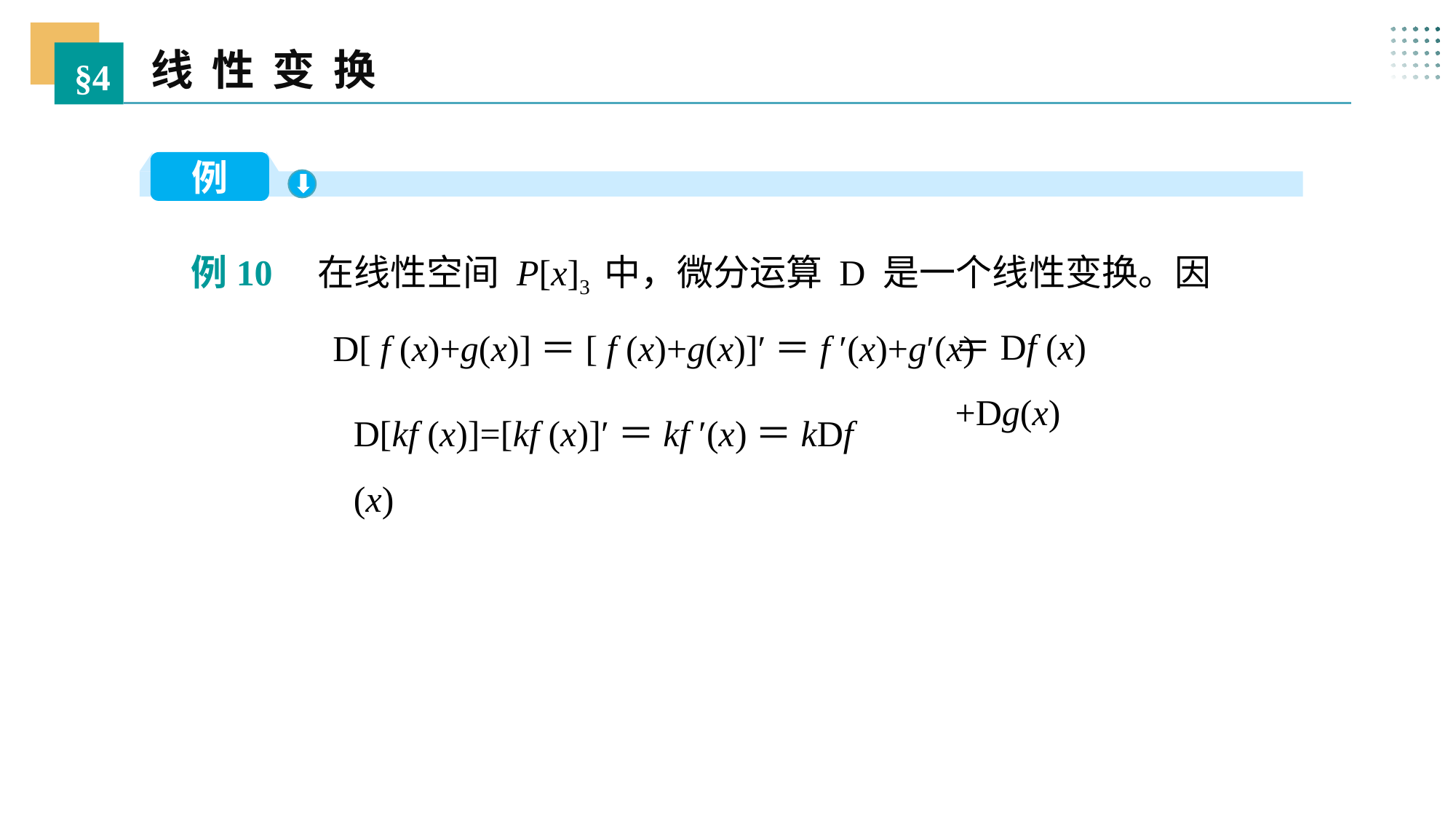

线 性 变 换
§4

例

        例10    在线性空间 P[x]3 中，微分运算 D 是一个线性变换。因
＝Df (x)+Dg(x)
D[ f (x)+g(x)]＝[ f (x)+g(x)]′＝f ′(x)+g′(x)
D[kf (x)]=[kf (x)]′＝kf ′(x)＝kDf (x)